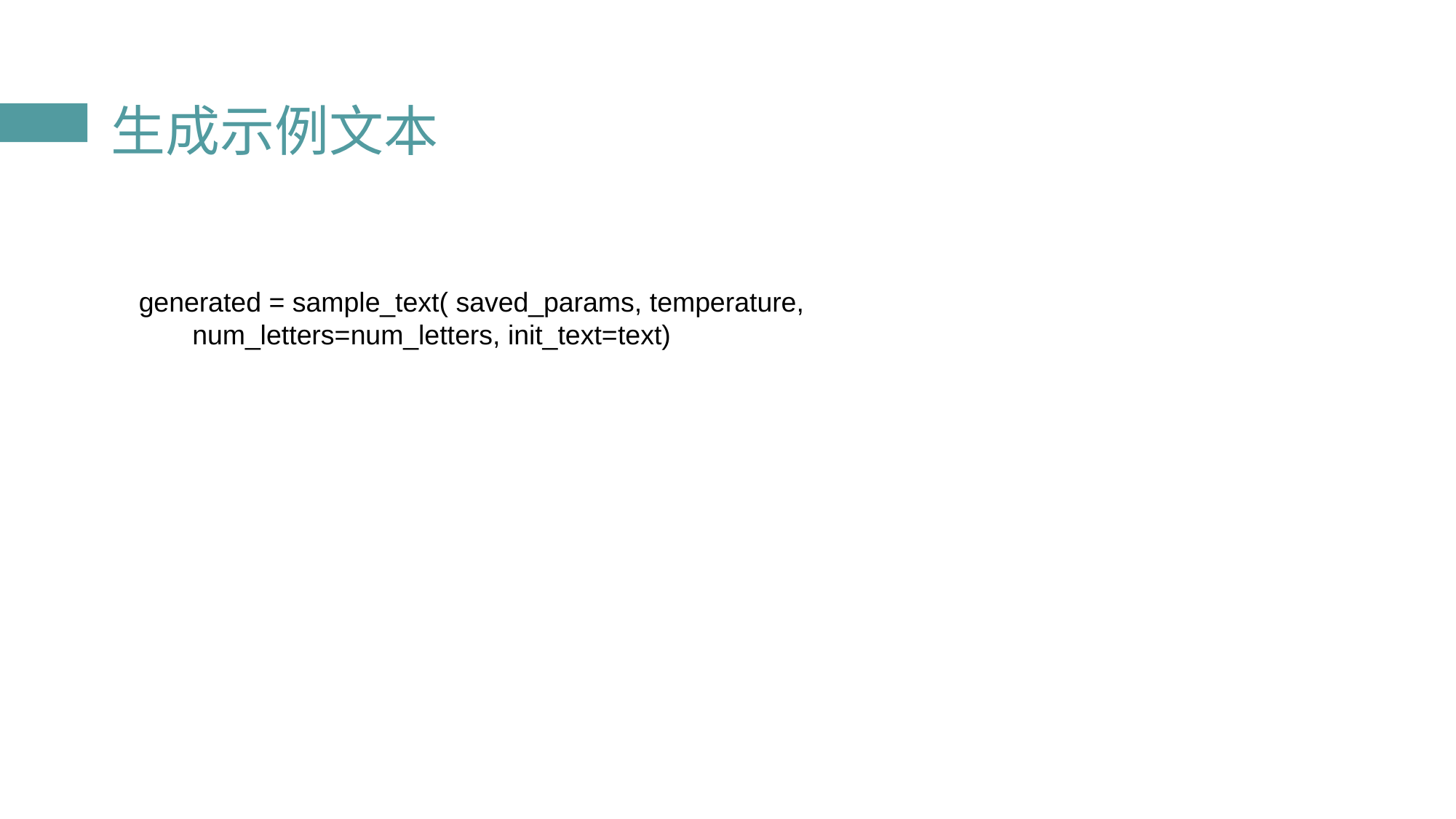

# 生成示例文本
generated = sample_text( saved_params, temperature,
       num_letters=num_letters, init_text=text)